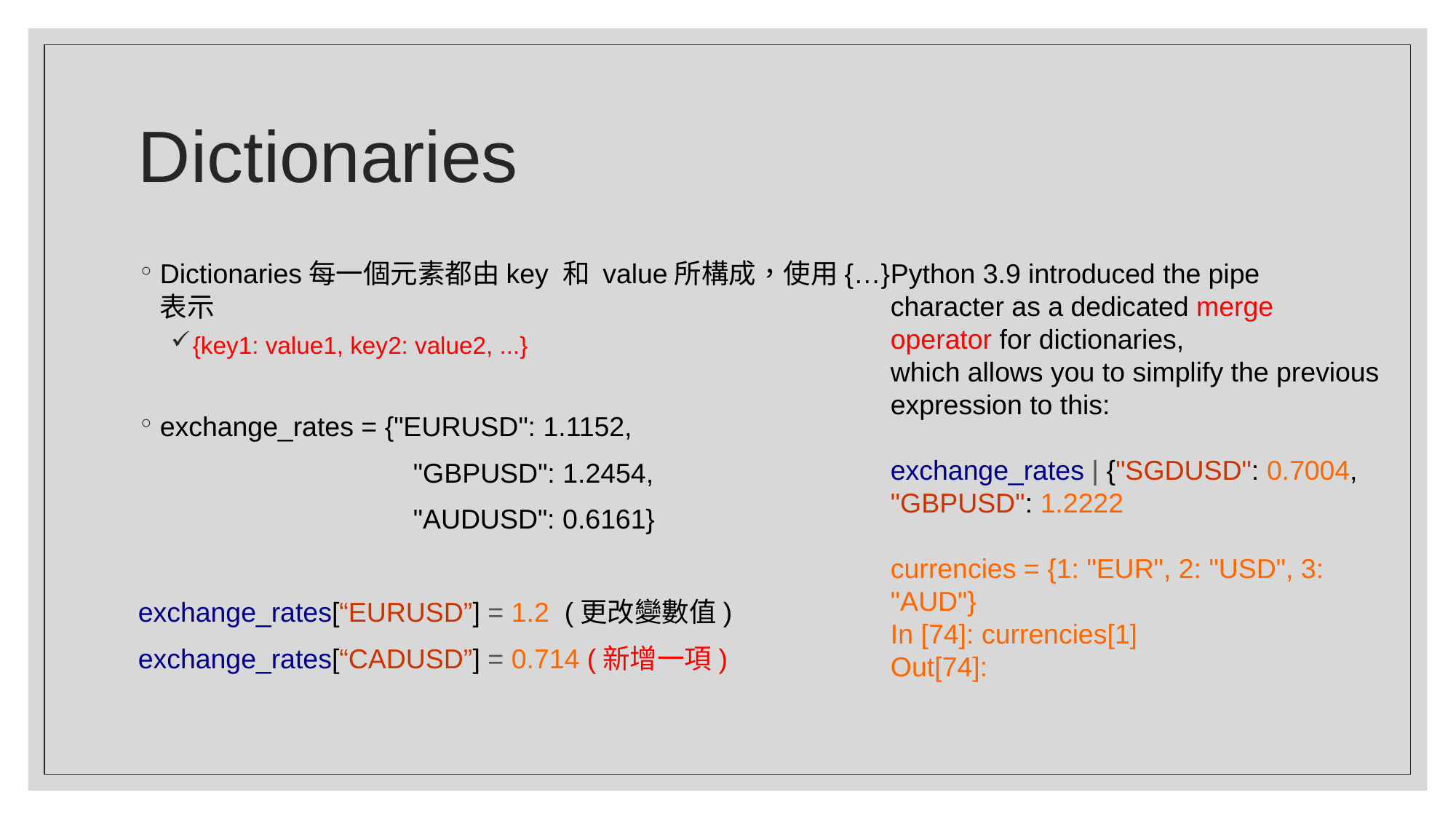

# Dictionaries
Dictionaries每一個元素都由key 和 value所構成，使用{…}表示
{key1: value1, key2: value2, ...}

exchange_rates = {"EURUSD": 1.1152,
                                    "GBPUSD": 1.2454,
                                    "AUDUSD": 0.6161}

exchange_rates[“EURUSD”] = 1.2  (更改變數值)
exchange_rates[“CADUSD”] = 0.714 (新增一項)

Python 3.9 introduced the pipe character as a dedicated merge operator for dictionaries,
which allows you to simplify the previous expression to this:

exchange_rates | {"SGDUSD": 0.7004, "GBPUSD": 1.2222

currencies = {1: "EUR", 2: "USD", 3: "AUD"}
In [74]: currencies[1]
Out[74]: